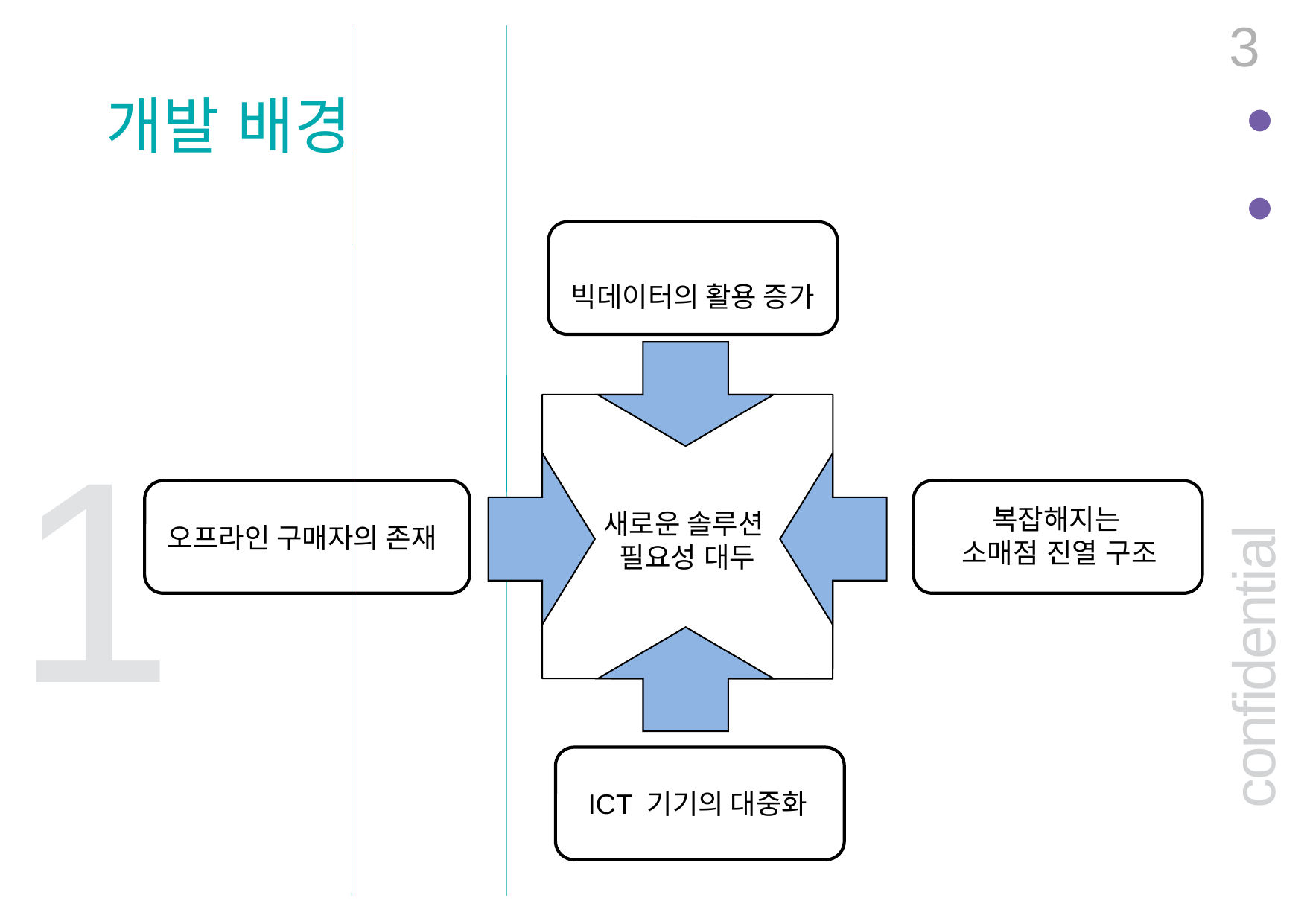

3

개발 배경

빅데이터의 활용 증가

1

복잡해지는
소매점 진열 구조
새로운 솔루션
 필요성 대두
오프라인 구매자의 존재

confidential

ICT 기기의 대중화